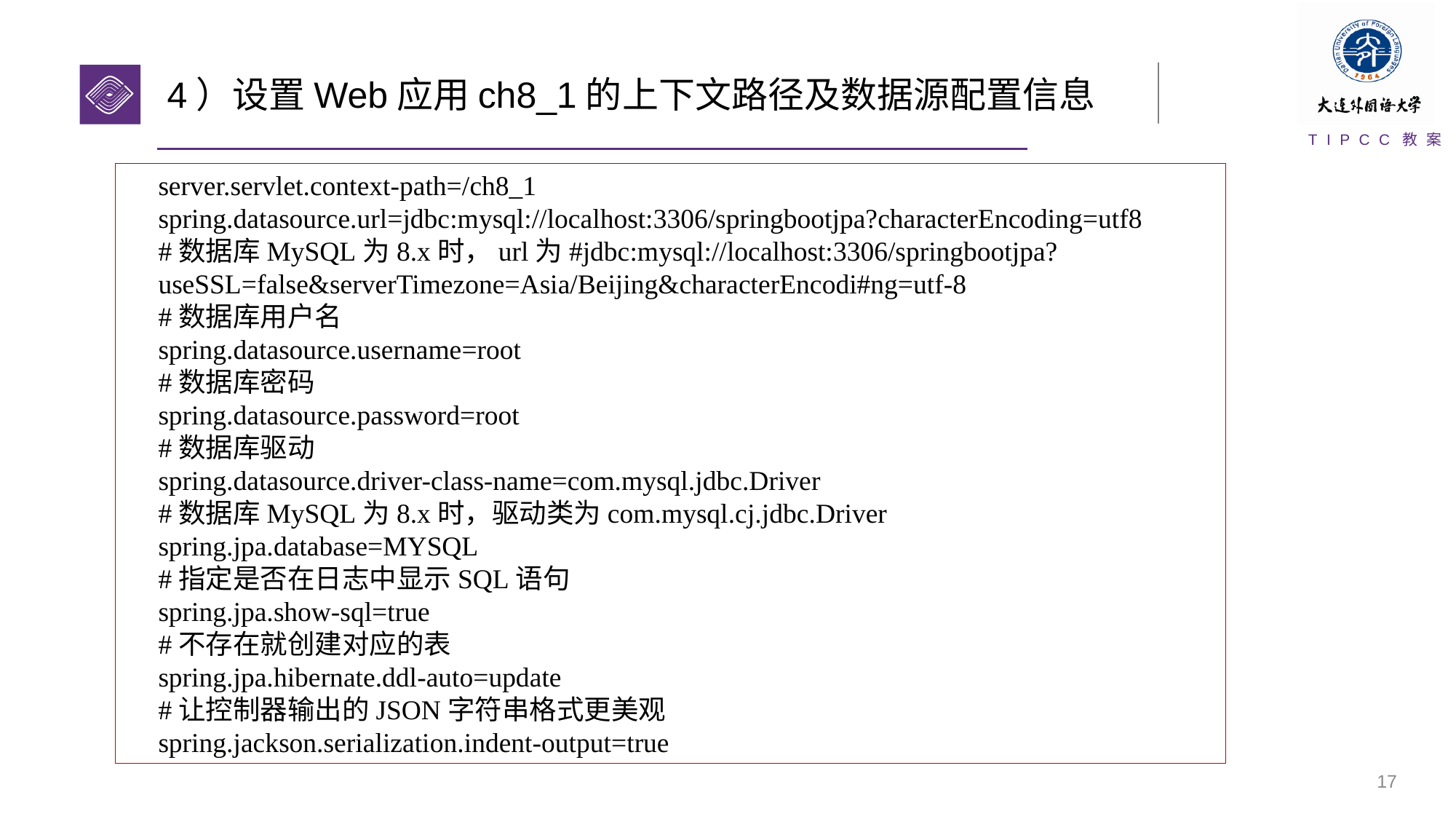

# 4）设置Web应用ch8_1的上下文路径及数据源配置信息
server.servlet.context-path=/ch8_1
spring.datasource.url=jdbc:mysql://localhost:3306/springbootjpa?characterEncoding=utf8
#数据库MySQL为8.x时，url为#jdbc:mysql://localhost:3306/springbootjpa?useSSL=false&serverTimezone=Asia/Beijing&characterEncodi#ng=utf-8
#数据库用户名
spring.datasource.username=root
#数据库密码
spring.datasource.password=root
#数据库驱动
spring.datasource.driver-class-name=com.mysql.jdbc.Driver
#数据库MySQL为8.x时，驱动类为com.mysql.cj.jdbc.Driver
spring.jpa.database=MYSQL
#指定是否在日志中显示SQL语句
spring.jpa.show-sql=true
#不存在就创建对应的表
spring.jpa.hibernate.ddl-auto=update
#让控制器输出的JSON字符串格式更美观
spring.jackson.serialization.indent-output=true
17